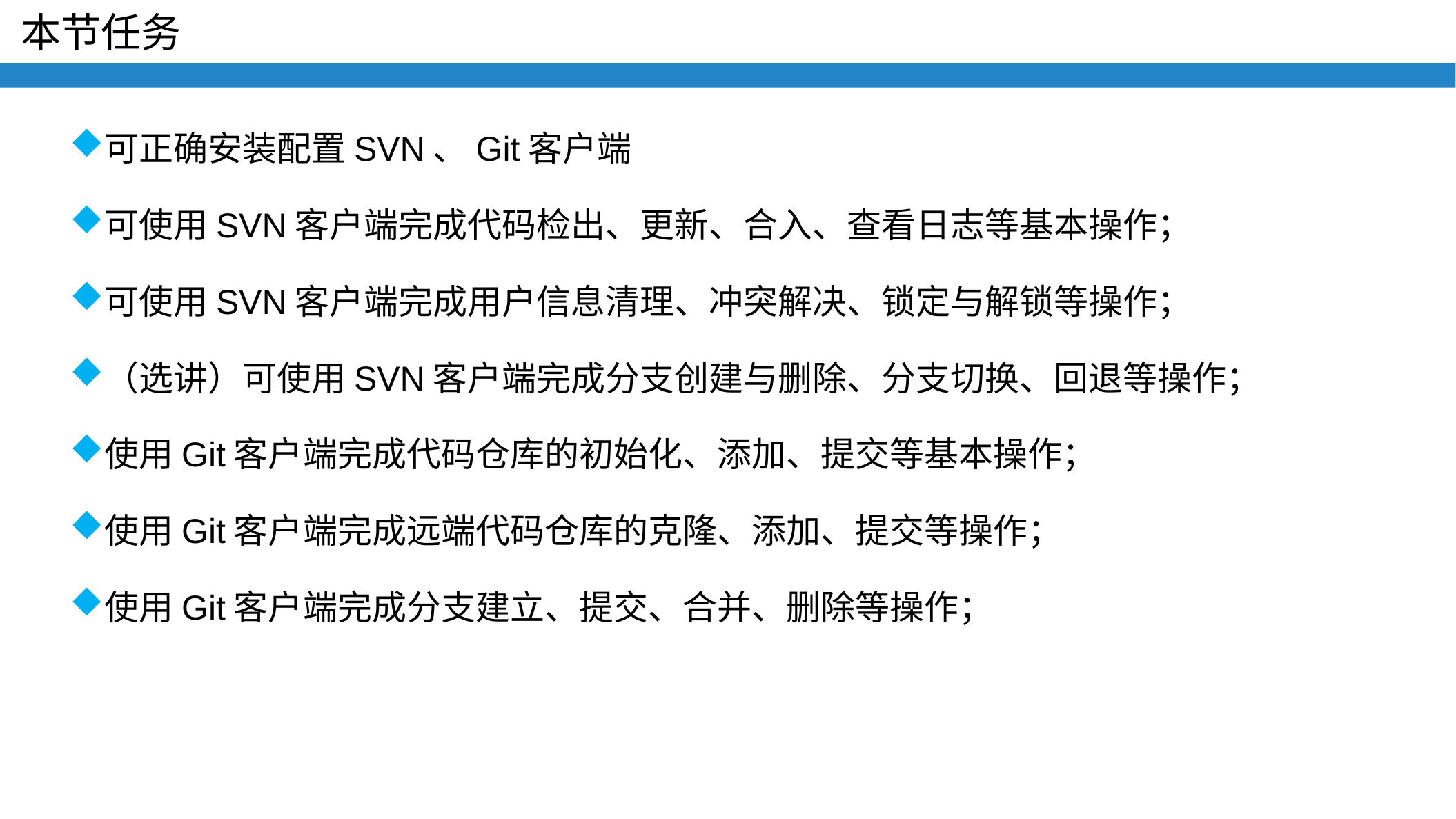

# 本节任务
可正确安装配置SVN、Git客户端
可使用SVN客户端完成代码检出、更新、合入、查看日志等基本操作；
可使用SVN客户端完成用户信息清理、冲突解决、锁定与解锁等操作；
（选讲）可使用SVN客户端完成分支创建与删除、分支切换、回退等操作；
使用Git客户端完成代码仓库的初始化、添加、提交等基本操作；
使用Git客户端完成远端代码仓库的克隆、添加、提交等操作；
使用Git客户端完成分支建立、提交、合并、删除等操作；